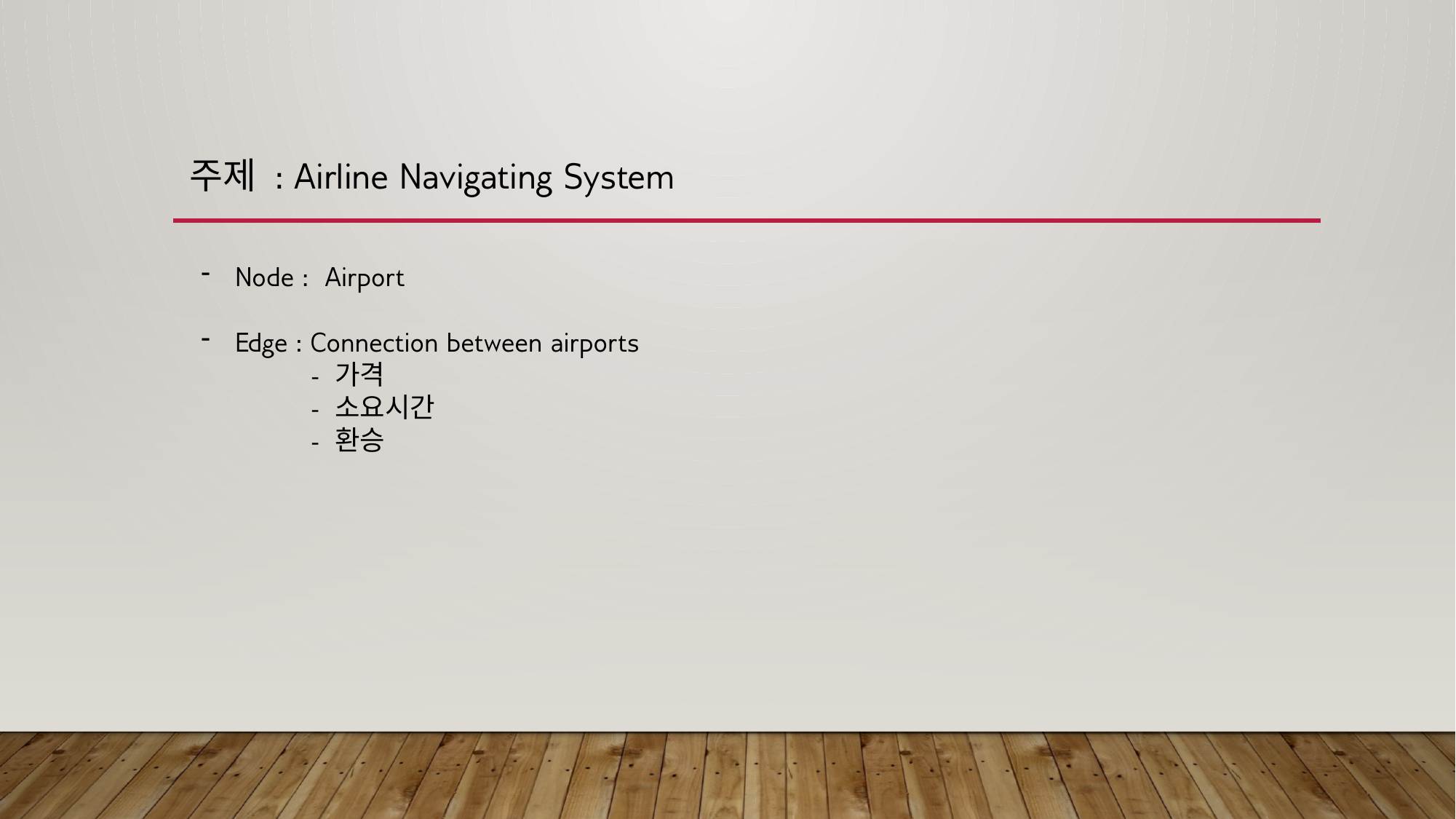

주제 : Airline Navigating System
Node :  Airport

Edge : Connection between airports
	- 가격
	- 소요시간
	- 환승